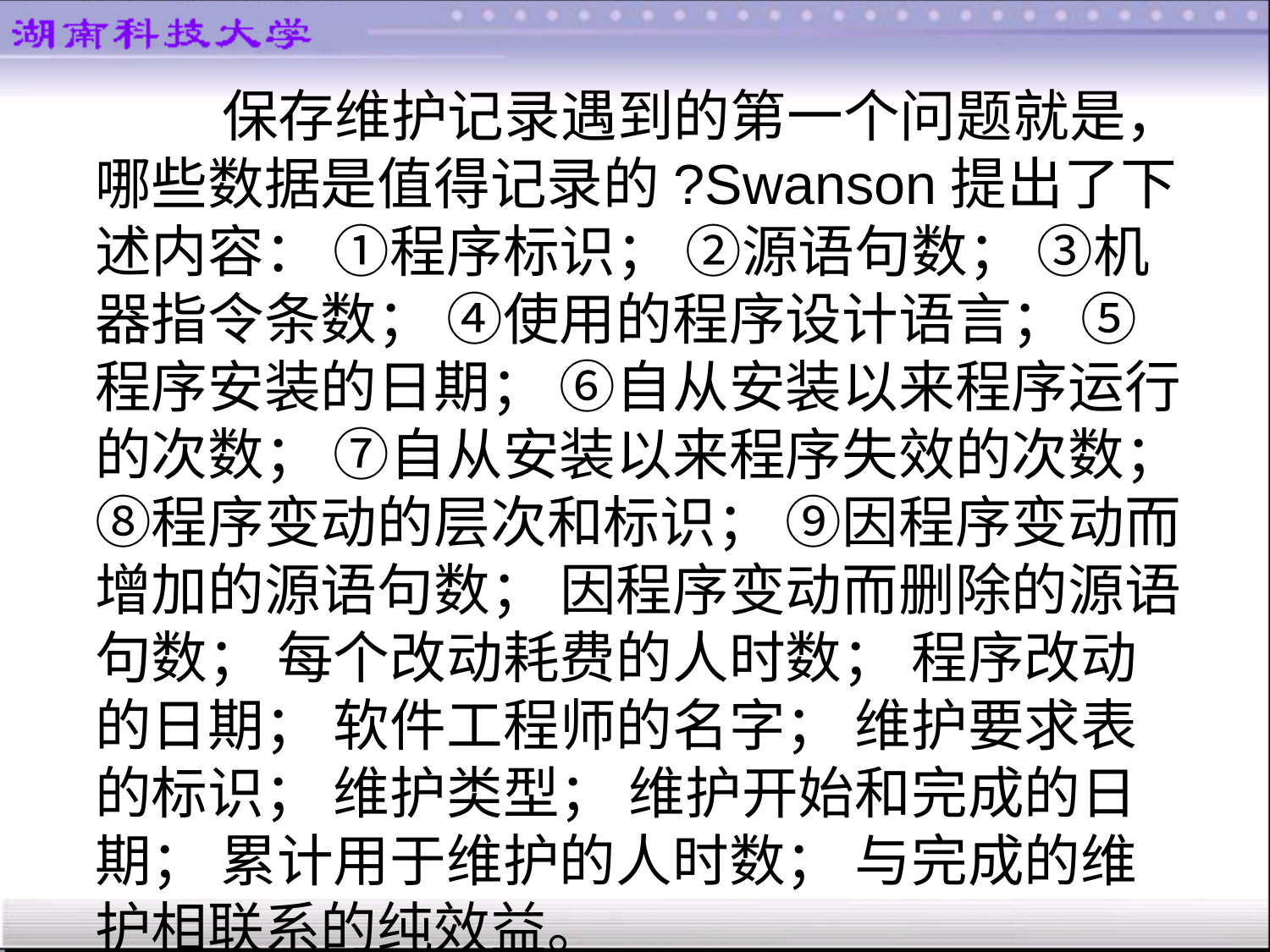

保存维护记录遇到的第一个问题就是，哪些数据是值得记录的?Swanson提出了下述内容： ①程序标识； ②源语句数； ③机器指令条数； ④使用的程序设计语言； ⑤程序安装的日期； ⑥自从安装以来程序运行的次数； ⑦自从安装以来程序失效的次数； ⑧程序变动的层次和标识； ⑨因程序变动而增加的源语句数； 因程序变动而删除的源语句数； 每个改动耗费的人时数； 程序改动的日期； 软件工程师的名字； 维护要求表的标识； 维护类型； 维护开始和完成的日期； 累计用于维护的人时数； 与完成的维护相联系的纯效益。